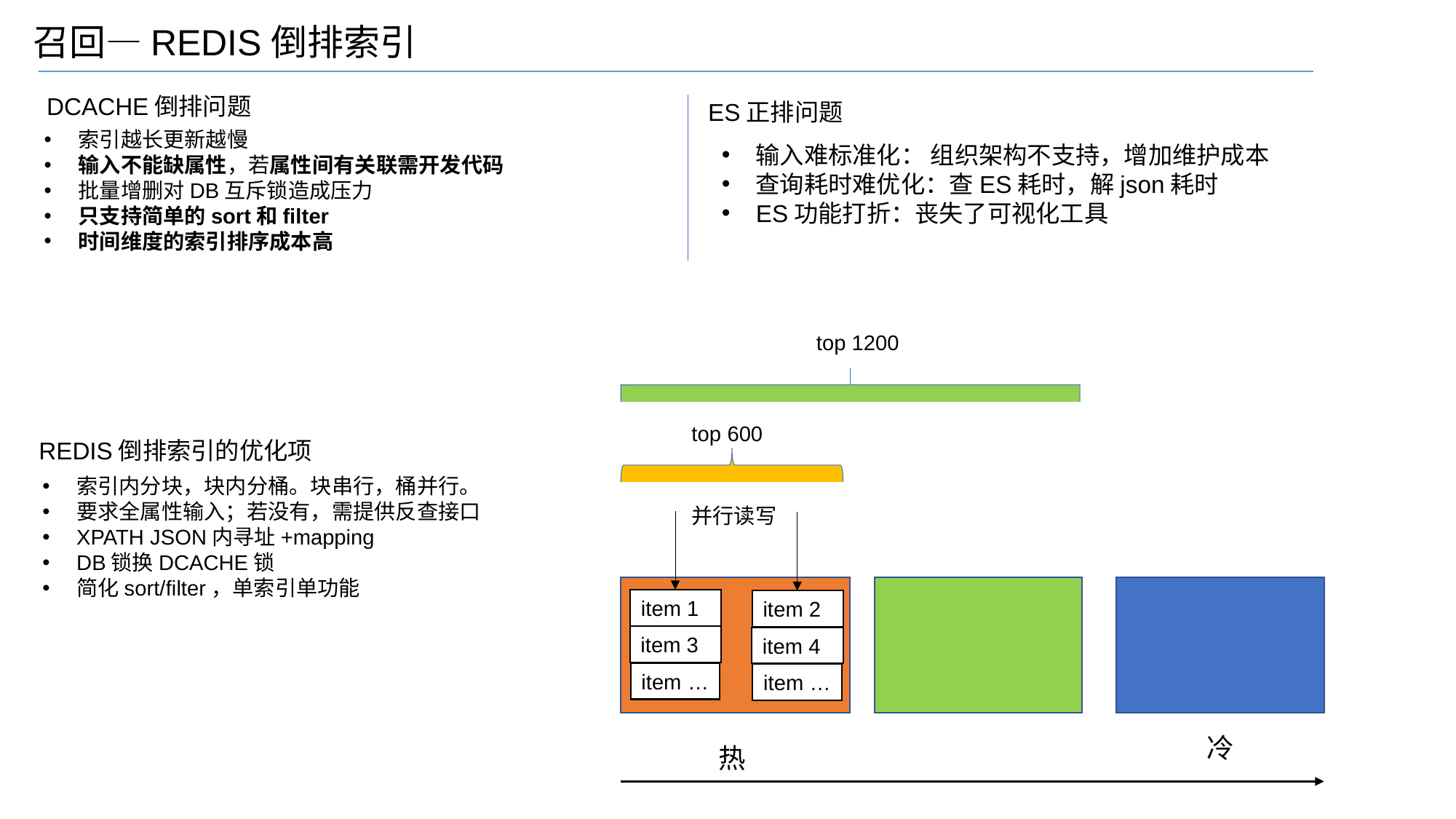

召回—REDIS倒排索引
DCACHE倒排问题
ES正排问题
索引越长更新越慢
输入不能缺属性，若属性间有关联需开发代码
批量增删对DB互斥锁造成压力
只支持简单的sort和filter
时间维度的索引排序成本高
输入难标准化： 组织架构不支持，增加维护成本
查询耗时难优化：查ES耗时，解json耗时
ES功能打折：丧失了可视化工具

top 1200

top 600
并行读写

item 1
item 2
item 3
item 4
item …
item …
冷
热
REDIS倒排索引的优化项
索引内分块，块内分桶。块串行，桶并行。
要求全属性输入；若没有，需提供反查接口
XPATH JSON内寻址+mapping
DB锁换DCACHE锁
简化sort/filter，单索引单功能